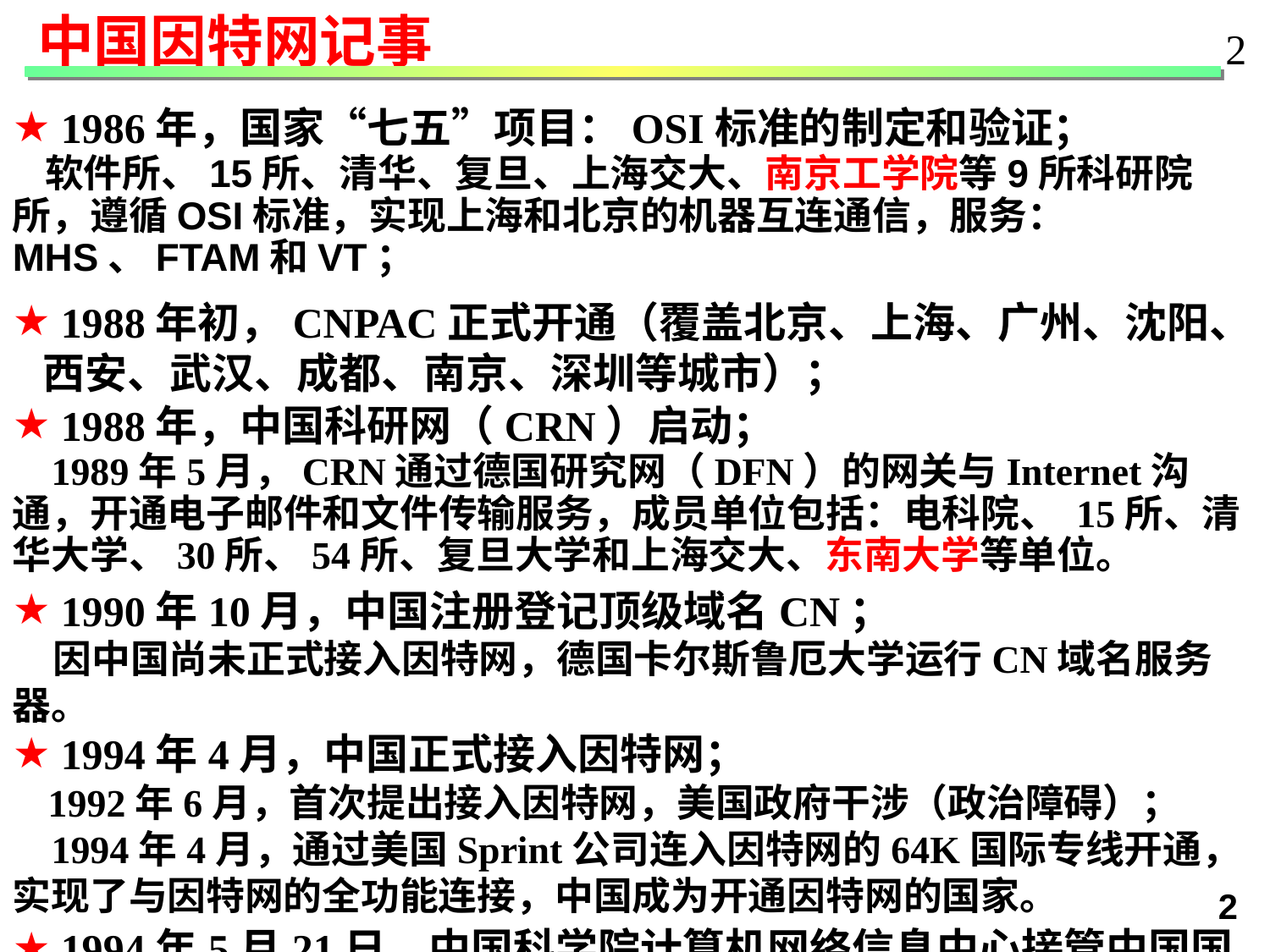

中国因特网记事
2

 1986年，国家“七五”项目：OSI标准的制定和验证；
   软件所、15所、清华、复旦、上海交大、南京工学院等9所科研院所，遵循OSI标准，实现上海和北京的机器互连通信，服务：MHS、FTAM和VT；
 1988年初，CNPAC正式开通（覆盖北京、上海、广州、沈阳、西安、武汉、成都、南京、深圳等城市）；
 1988年，中国科研网（CRN）启动；
    1989年5月，CRN通过德国研究网（DFN）的网关与Internet沟通，开通电子邮件和文件传输服务，成员单位包括：电科院、 15所、清华大学、30所、54所、复旦大学和上海交大、东南大学等单位。
 1990年10月，中国注册登记顶级域名CN；
    因中国尚未正式接入因特网，德国卡尔斯鲁厄大学运行CN域名服务器。
 1994年4月，中国正式接入因特网；
    1992年6月，首次提出接入因特网，美国政府干涉（政治障碍）；
    1994年4月，通过美国Sprint公司连入因特网的64K国际专线开通，实现了与因特网的全功能连接，中国成为开通因特网的国家。
 1994年5月21日，中国科学院计算机网络信息中心接管中国国家顶级域名(CN)。
2